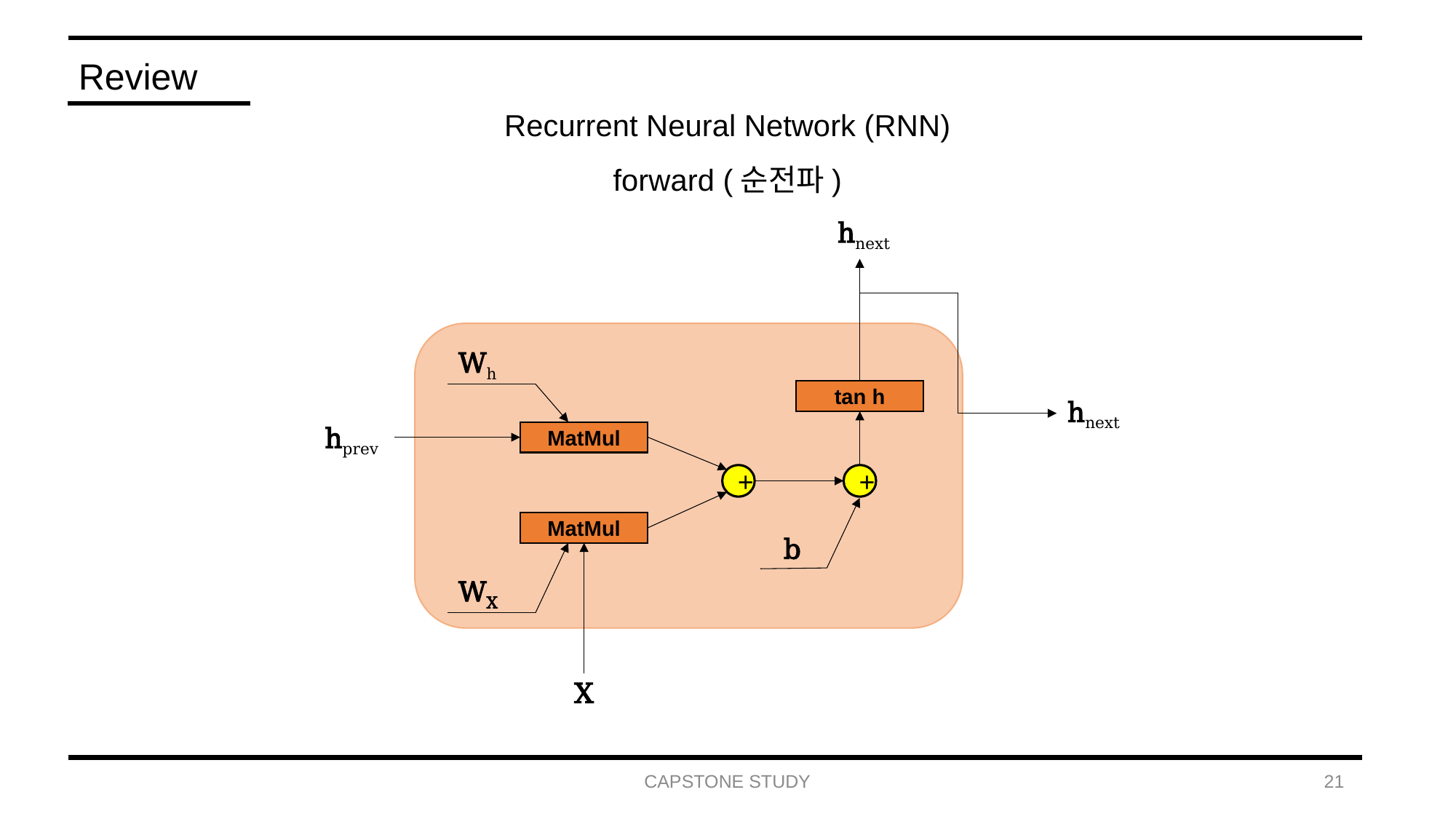

Review
Recurrent Neural Network (RNN)
forward (순전파)
hnext

Wh
tan h
hnext
hprev
MatMul
+
+
MatMul
b
WX
X
CAPSTONE STUDY
21